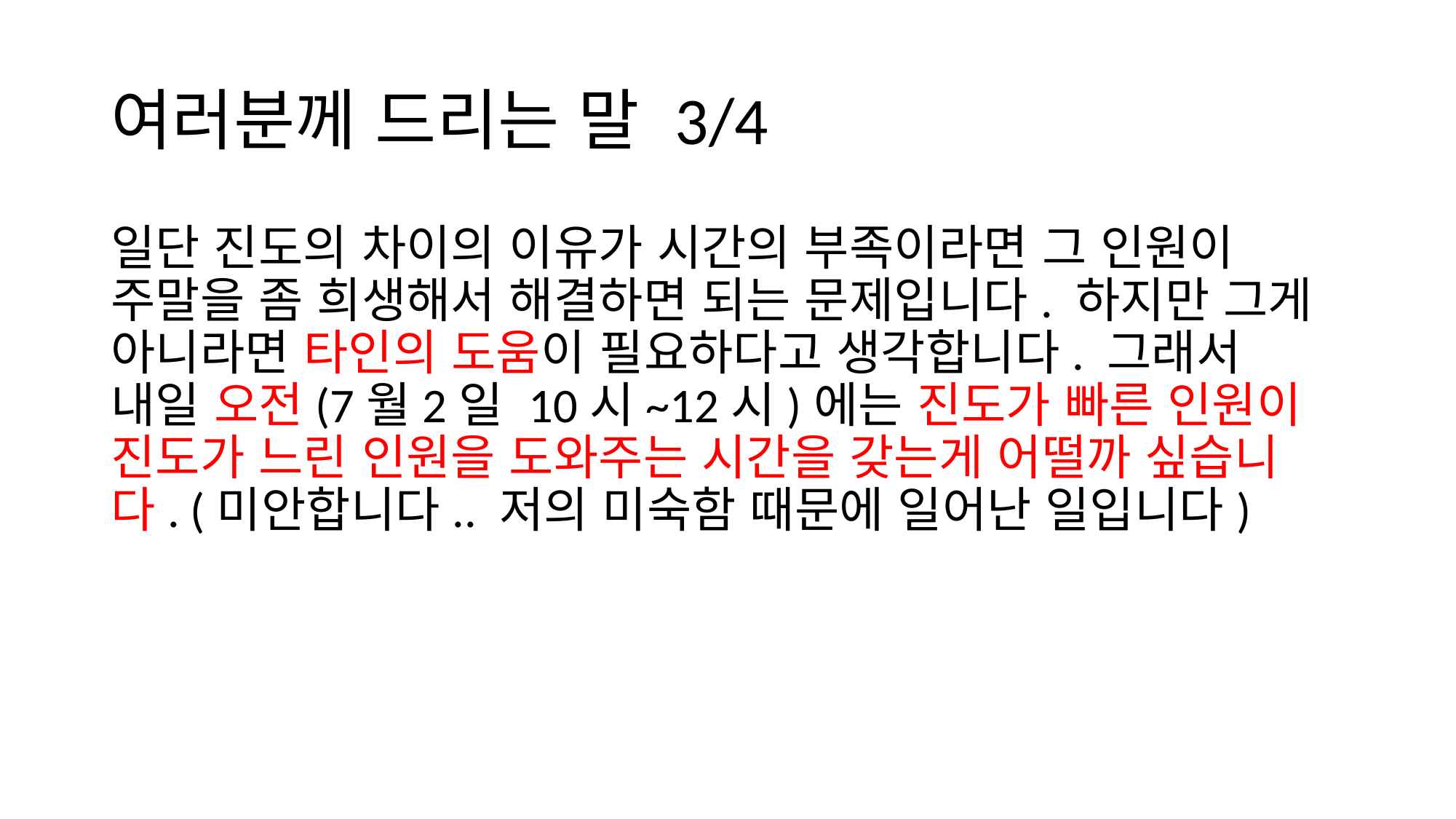

# 여러분께 드리는 말 3/4
일단 진도의 차이의 이유가 시간의 부족이라면 그 인원이 주말을 좀 희생해서 해결하면 되는 문제입니다. 하지만 그게 아니라면 타인의 도움이 필요하다고 생각합니다. 그래서 내일 오전(7월2일 10시~12시)에는 진도가 빠른 인원이 진도가 느린 인원을 도와주는 시간을 갖는게 어떨까 싶습니다. (미안합니다.. 저의 미숙함 때문에 일어난 일입니다)